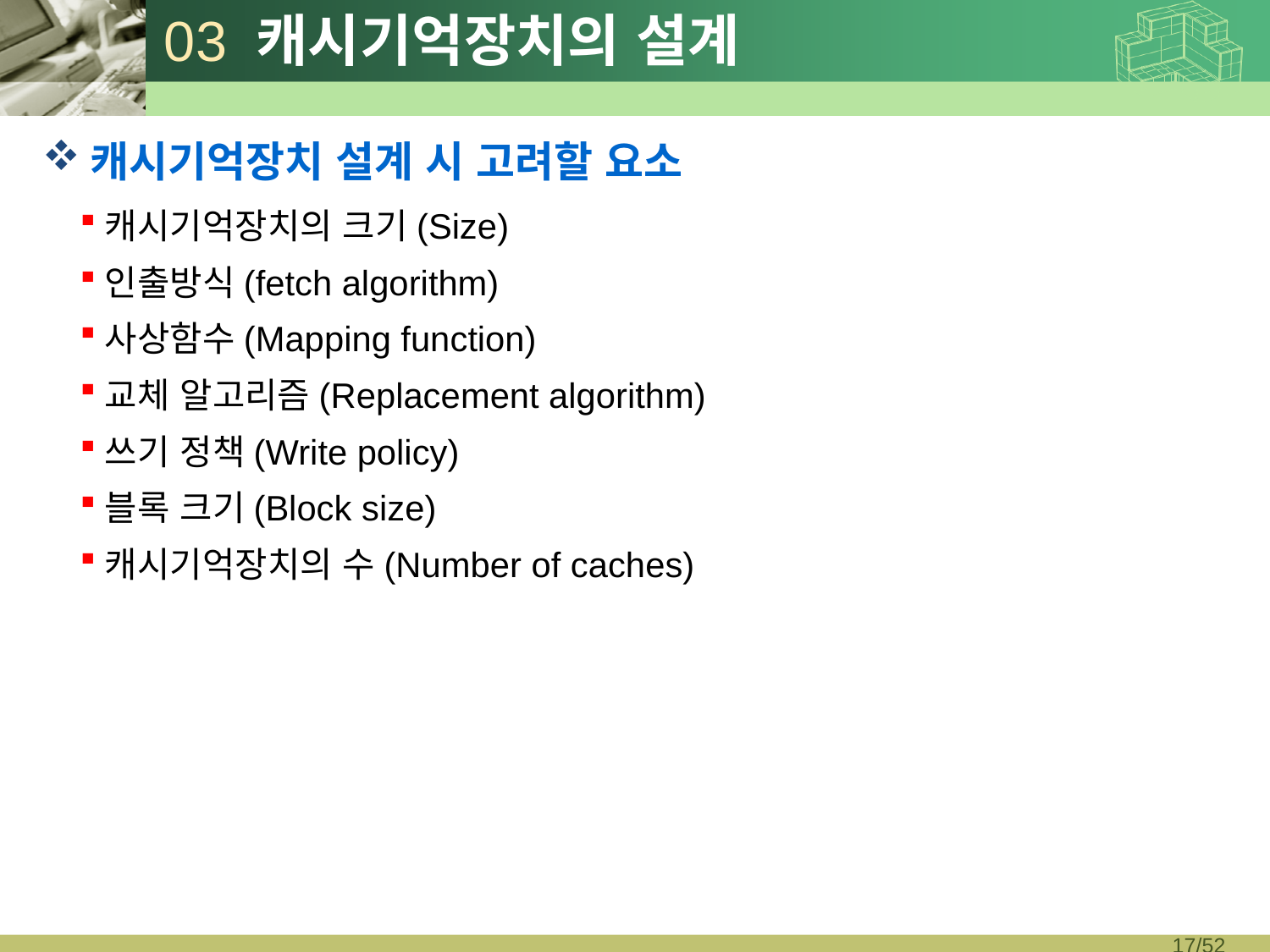

# 03 캐시기억장치의 설계
캐시기억장치 설계 시 고려할 요소
캐시기억장치의 크기(Size)
인출방식(fetch algorithm)
사상함수(Mapping function)
교체 알고리즘(Replacement algorithm)
쓰기 정책(Write policy)
블록 크기(Block size)
캐시기억장치의 수(Number of caches)